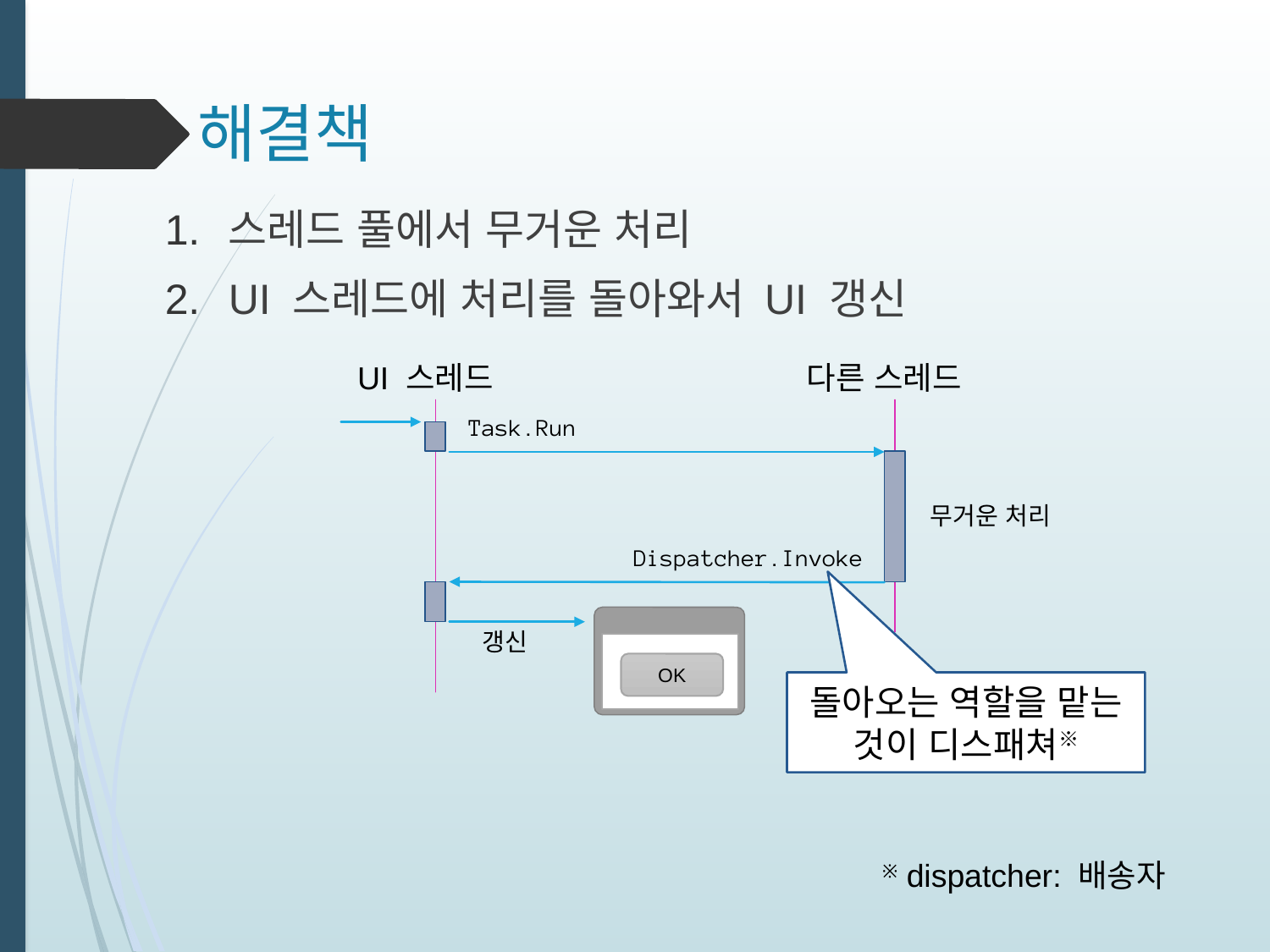

# 해결책
스레드 풀에서 무거운 처리
UI 스레드에 처리를 돌아와서 UI 갱신
UI 스레드
다른 스레드
Task.Run

무거운 처리
Dispatcher.Invoke

OK
갱신
돌아오는 역할을 맡는 것이 디스패쳐※
※ dispatcher: 배송자